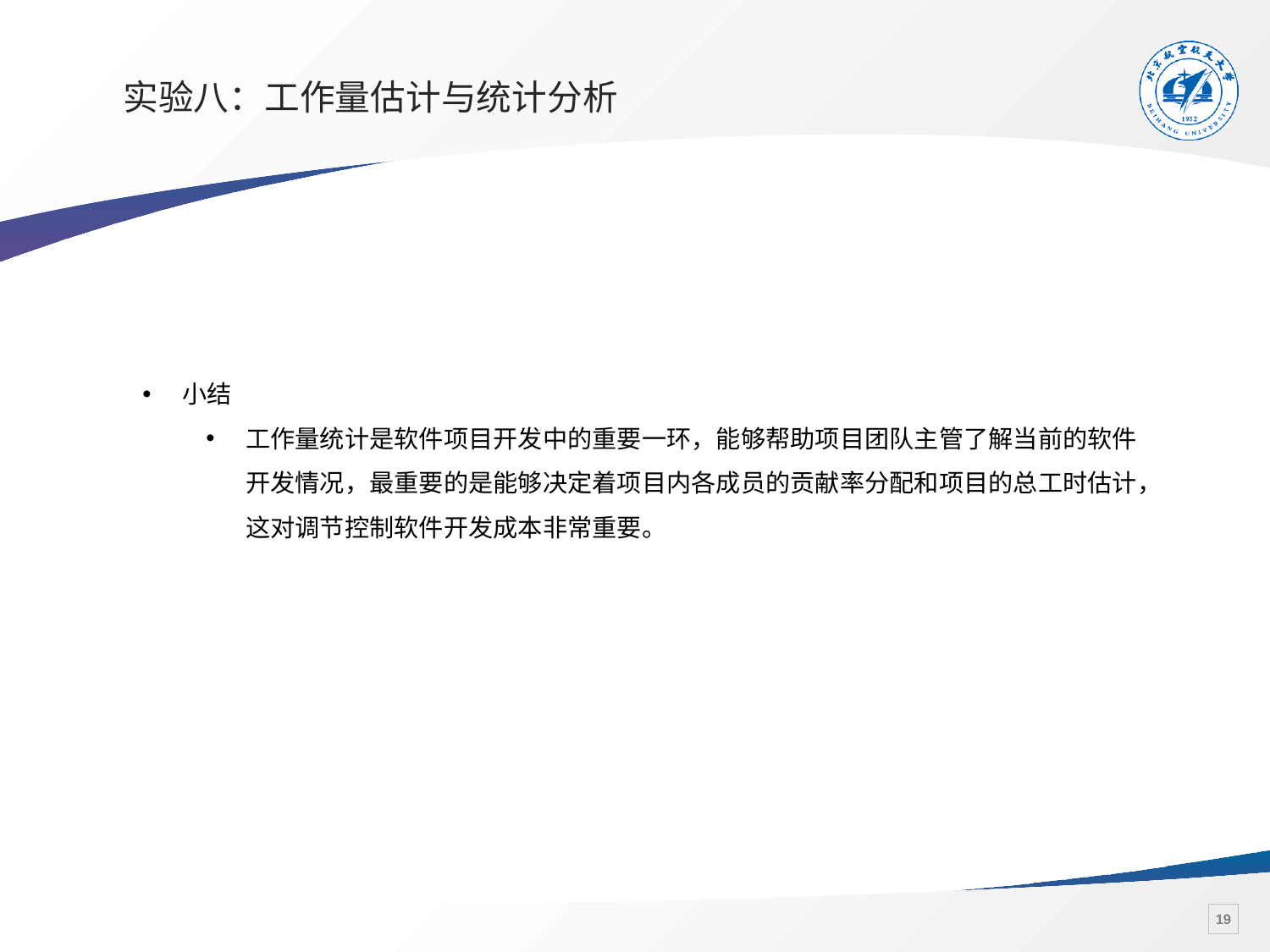

# 实验八：工作量估计与统计分析
小结
工作量统计是软件项目开发中的重要一环，能够帮助项目团队主管了解当前的软件开发情况，最重要的是能够决定着项目内各成员的贡献率分配和项目的总工时估计，这对调节控制软件开发成本非常重要。